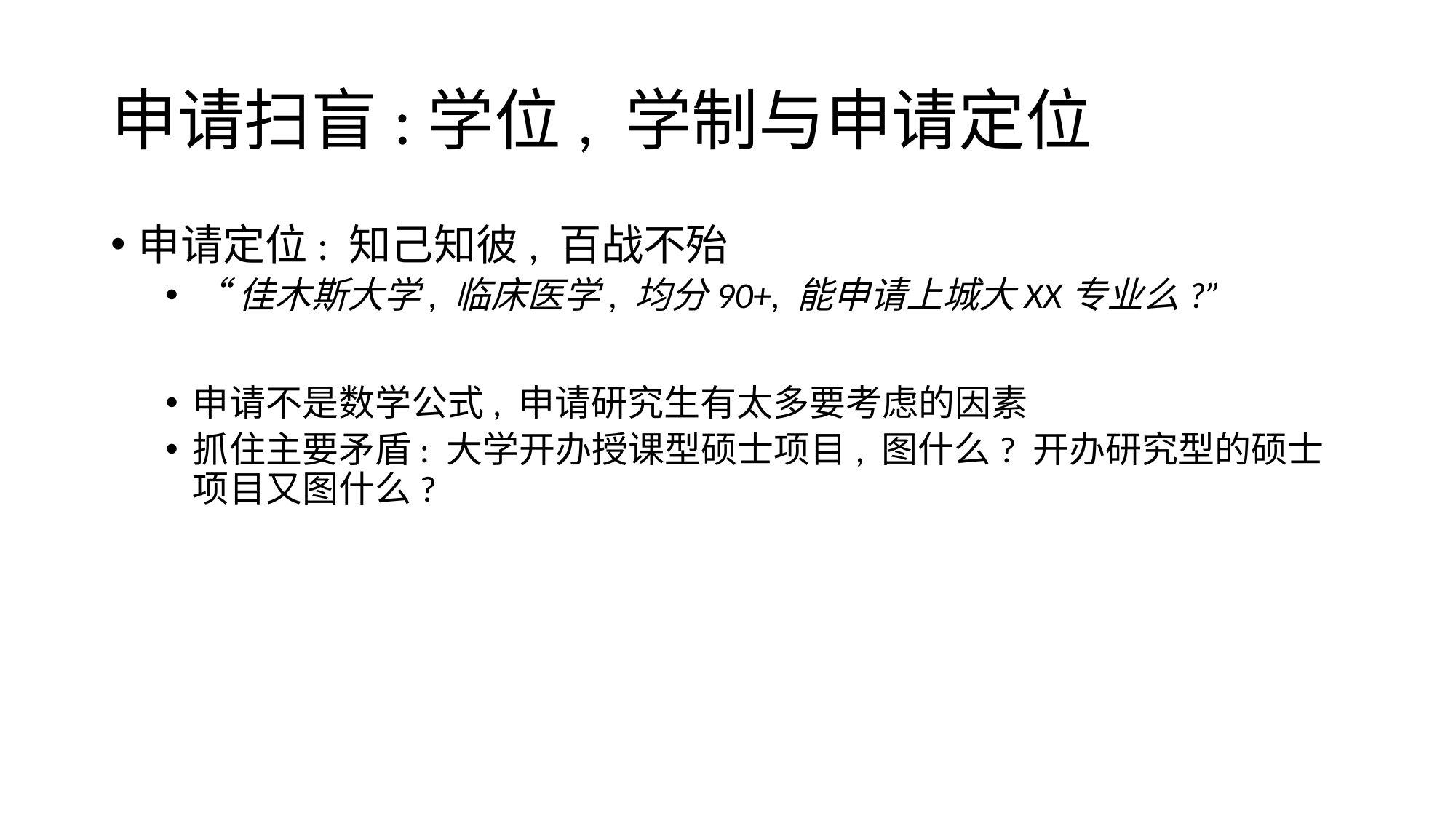

# 申请扫盲:学位, 学制与申请定位
申请定位: 知己知彼, 百战不殆
“佳木斯大学, 临床医学, 均分90+, 能申请上城大XX专业么?”

申请不是数学公式, 申请研究生有太多要考虑的因素
抓住主要矛盾: 大学开办授课型硕士项目, 图什么? 开办研究型的硕士项目又图什么?